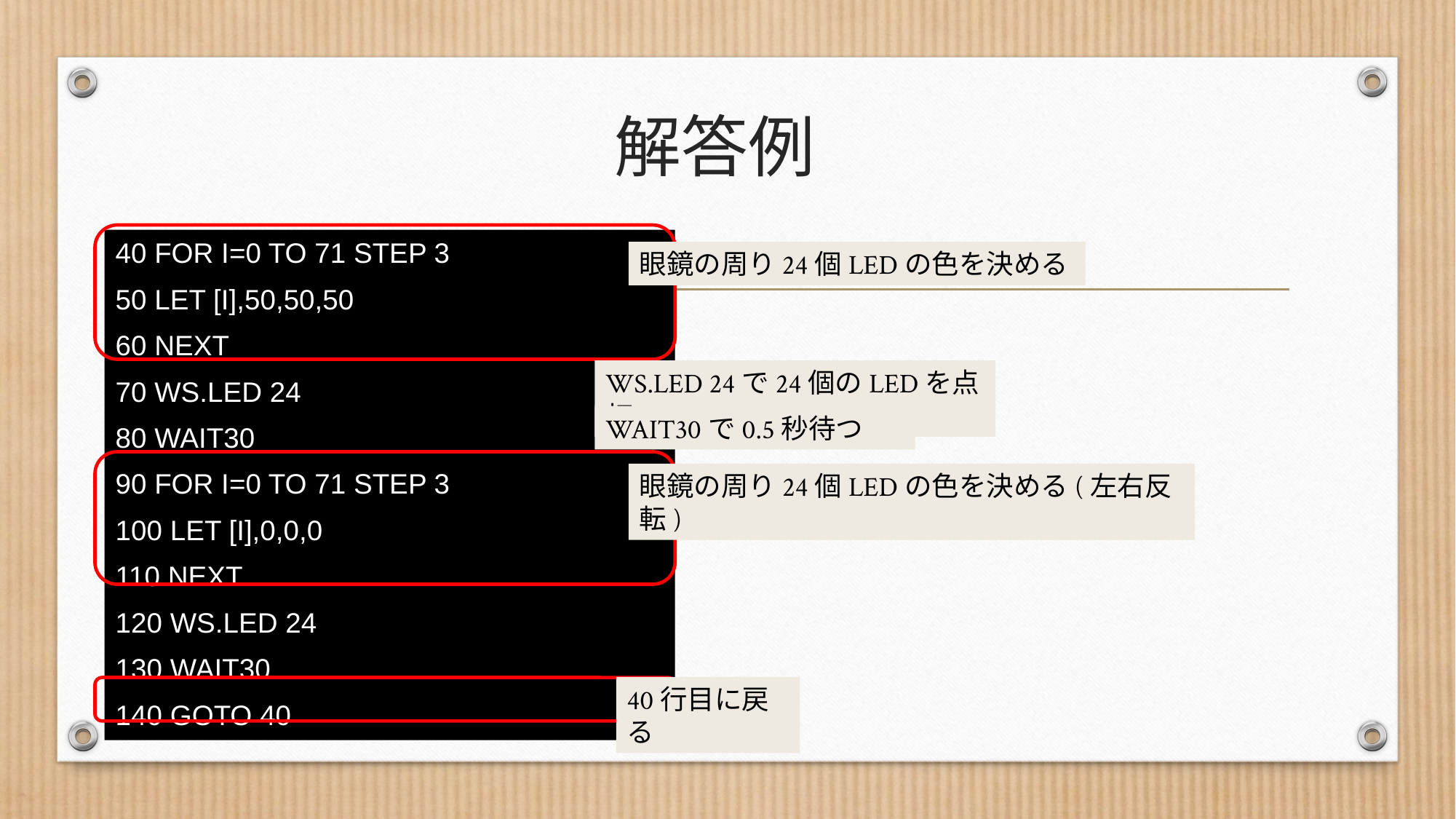

# 解答例

40 FOR I=0 TO 71 STEP 3
50 LET [I],50,50,50
60 NEXT
70 WS.LED 24
80 WAIT30
90 FOR I=0 TO 71 STEP 3
100 LET [I],0,0,0
110 NEXT
120 WS.LED 24
130 WAIT30
140 GOTO 40

眼鏡の周り24個LEDの色を決める
WS.LED 24で24個のLEDを点灯
WAIT30で0.5秒待つ

眼鏡の周り24個LEDの色を決める(左右反転)
40行目に戻る